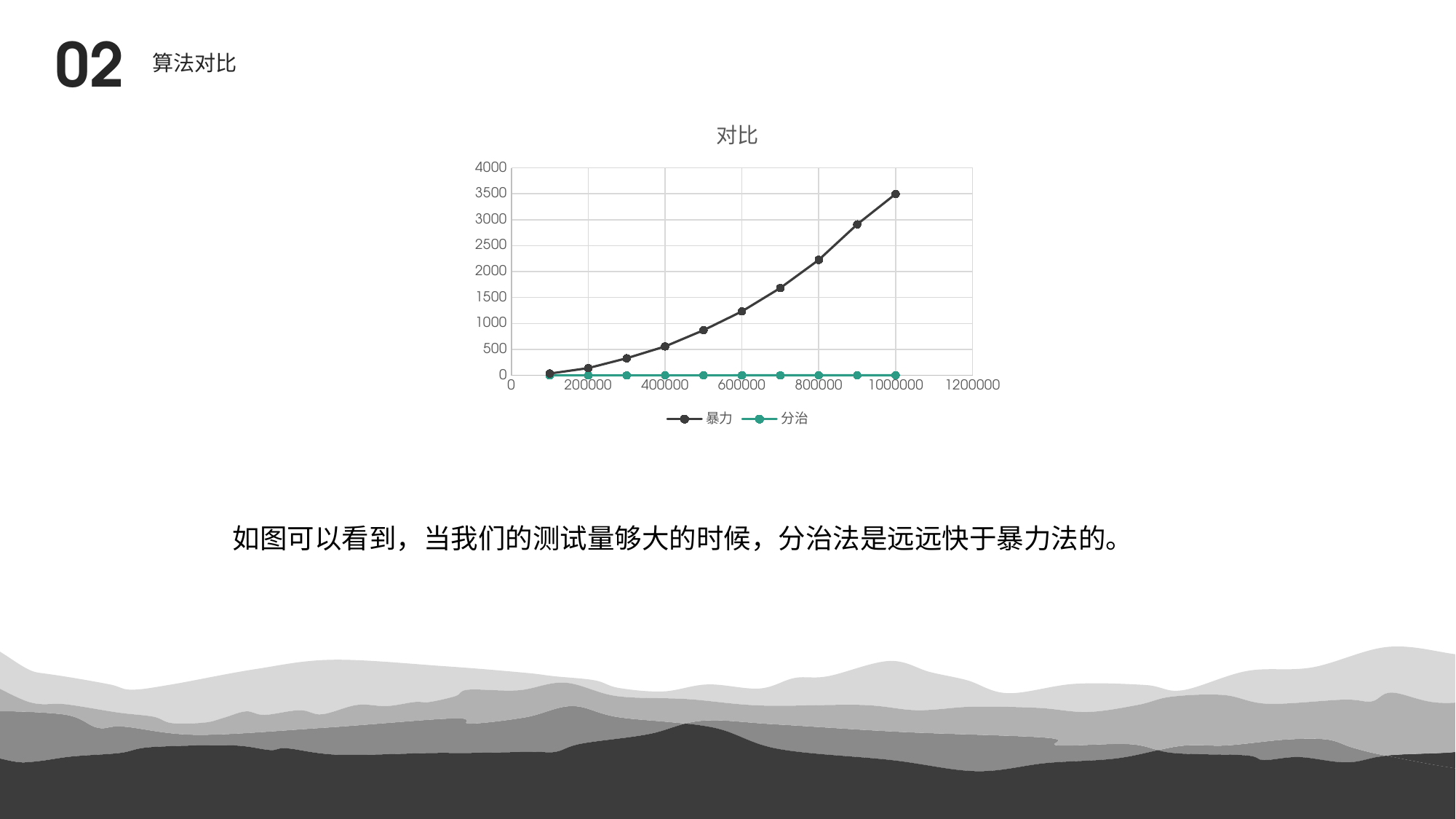

02
算法对比

### Chart: 对比

| Category | 暴力 | 分治 |
|---|---|---|
如图可以看到，当我们的测试量够大的时候，分治法是远远快于暴力法的。